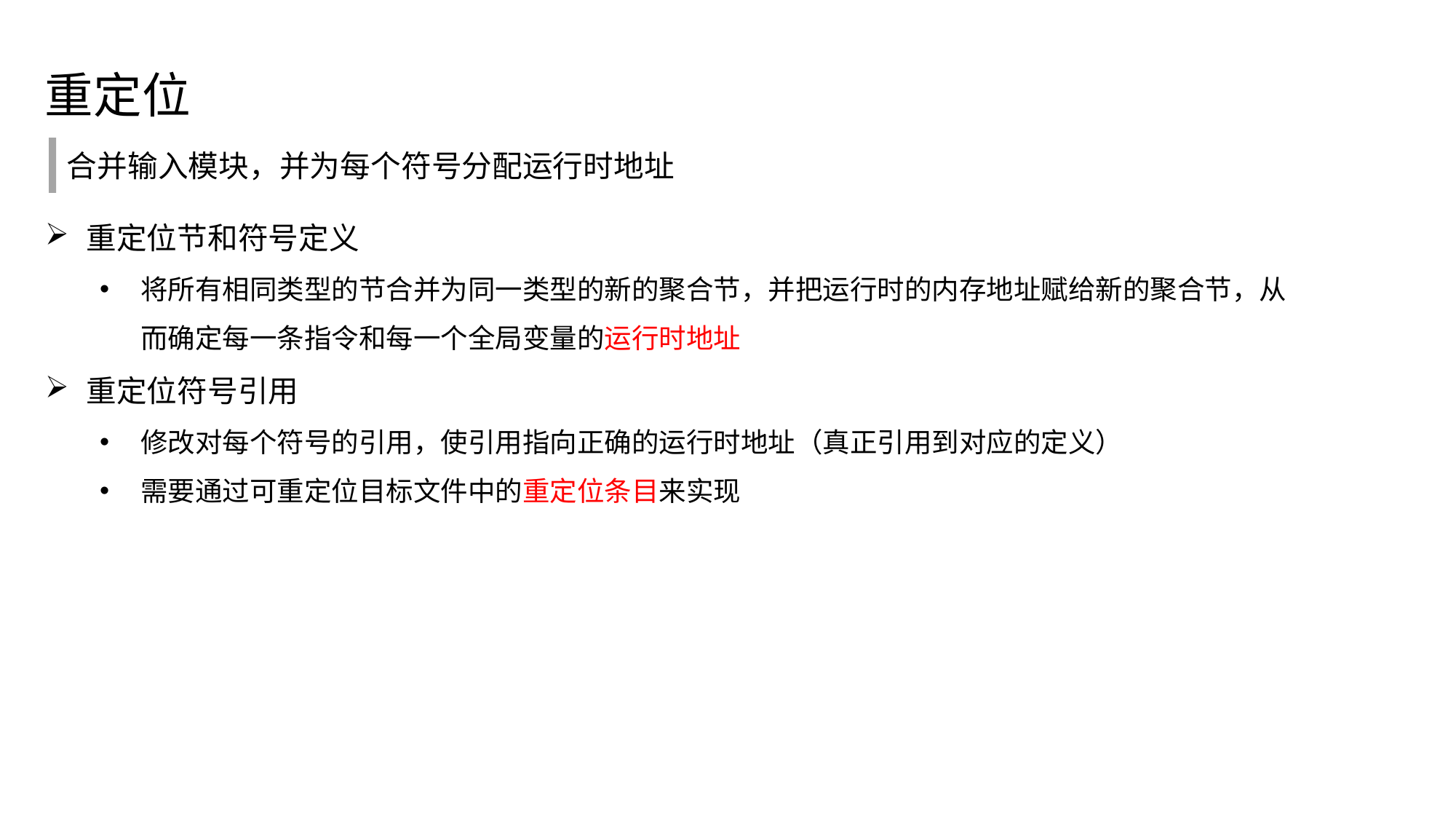

重定位

合并输入模块，并为每个符号分配运行时地址
重定位节和符号定义
将所有相同类型的节合并为同一类型的新的聚合节，并把运行时的内存地址赋给新的聚合节，从而确定每一条指令和每一个全局变量的运行时地址
重定位符号引用
修改对每个符号的引用，使引用指向正确的运行时地址（真正引用到对应的定义）
需要通过可重定位目标文件中的重定位条目来实现